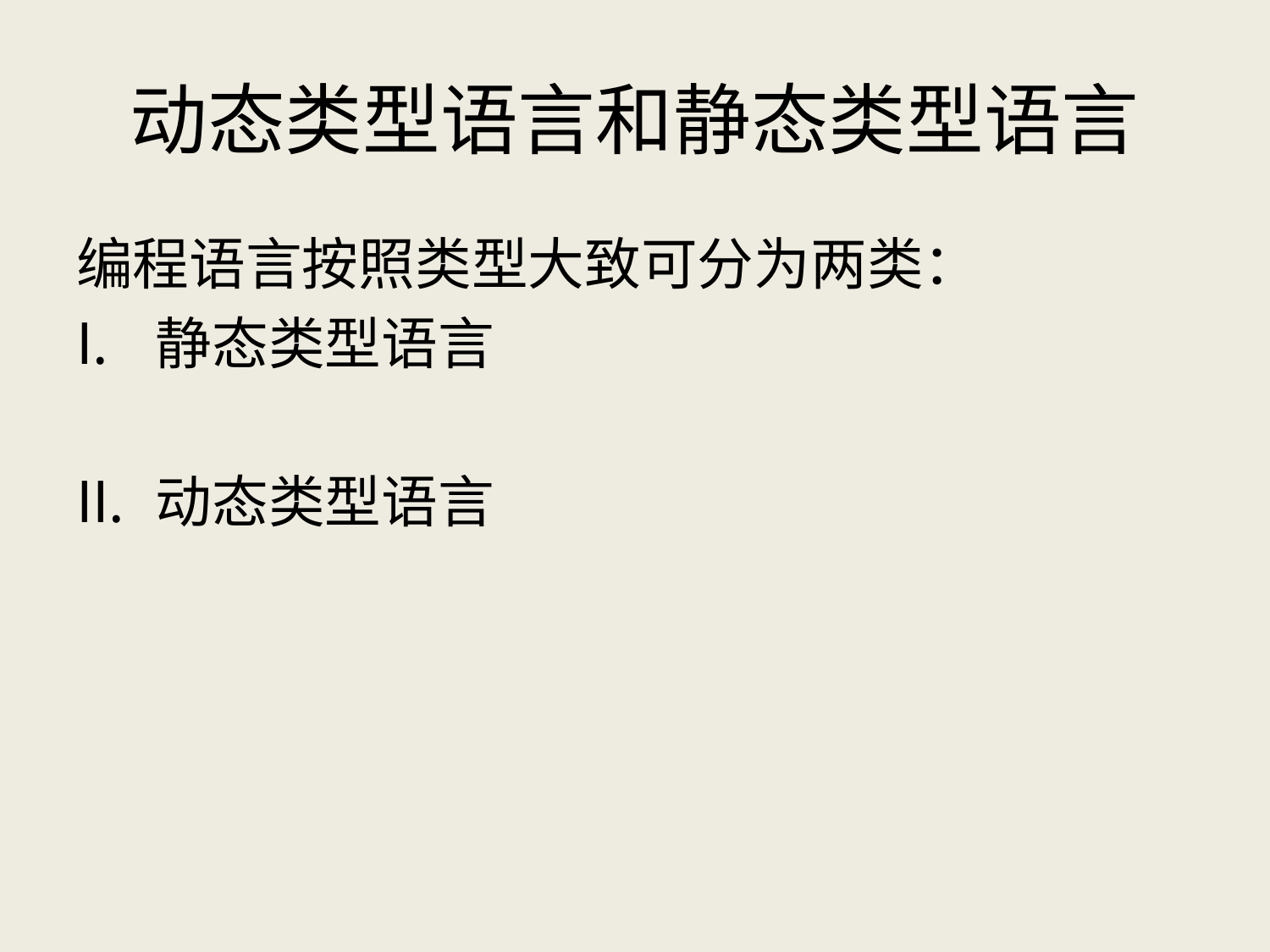

# 动态类型语言和静态类型语言
编程语言按照类型大致可分为两类：
静态类型语言

动态类型语言